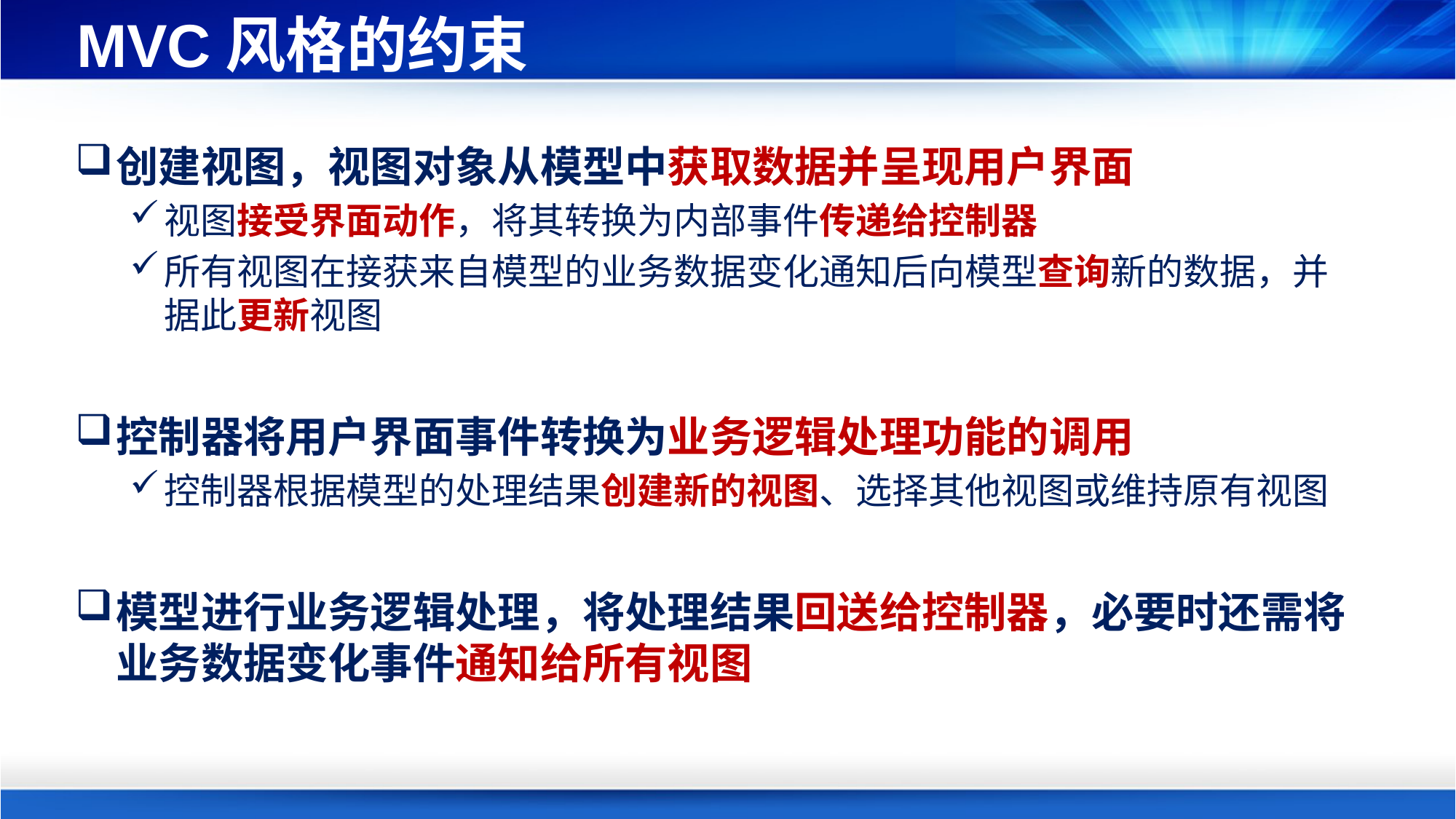

# MVC风格的约束
创建视图，视图对象从模型中获取数据并呈现用户界面
视图接受界面动作，将其转换为内部事件传递给控制器
所有视图在接获来自模型的业务数据变化通知后向模型查询新的数据，并据此更新视图

控制器将用户界面事件转换为业务逻辑处理功能的调用
控制器根据模型的处理结果创建新的视图、选择其他视图或维持原有视图

模型进行业务逻辑处理，将处理结果回送给控制器，必要时还需将业务数据变化事件通知给所有视图